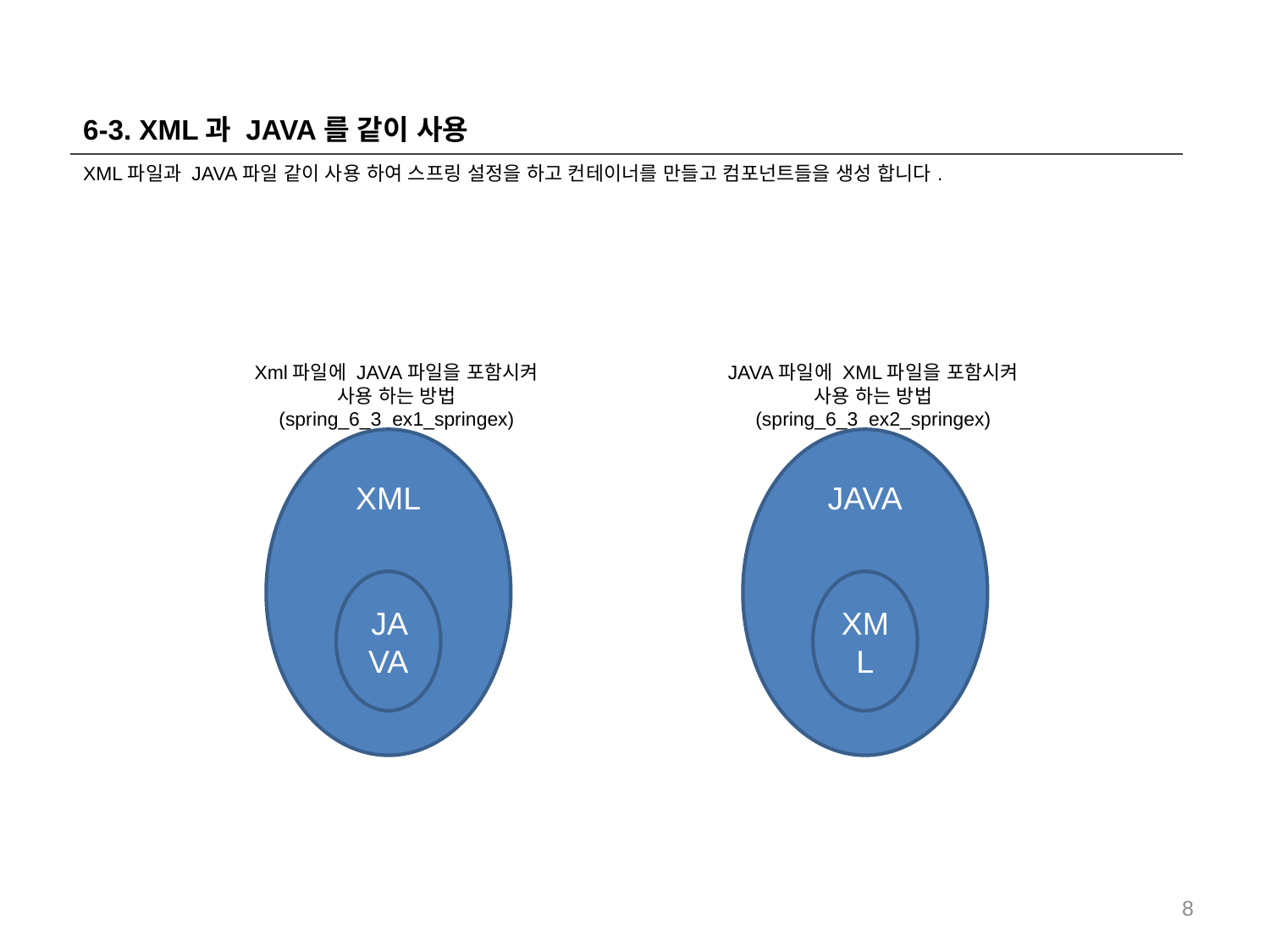

6-3. XML과 JAVA를 같이 사용
XML파일과 JAVA파일 같이 사용 하여 스프링 설정을 하고 컨테이너를 만들고 컴포넌트들을 생성 합니다.
Xml파일에 JAVA파일을 포함시켜 사용 하는 방법
(spring_6_3_ex1_springex)
JAVA파일에 XML파일을 포함시켜 사용 하는 방법
(spring_6_3_ex2_springex)
XML

JAVA

XML
JAVA
8